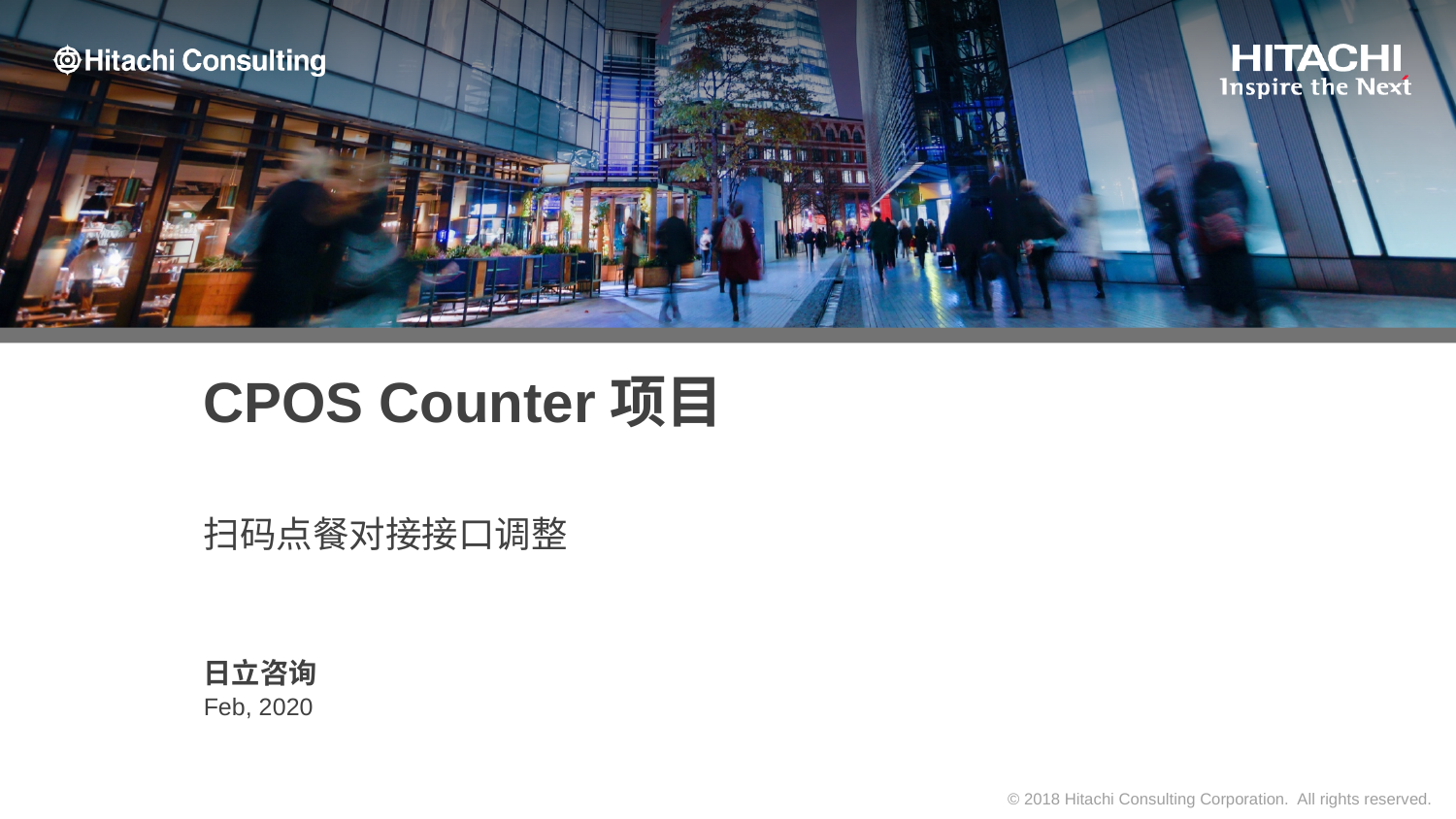

# CPOS Counter项目
扫码点餐对接接口调整
日立咨询
Feb, 2020